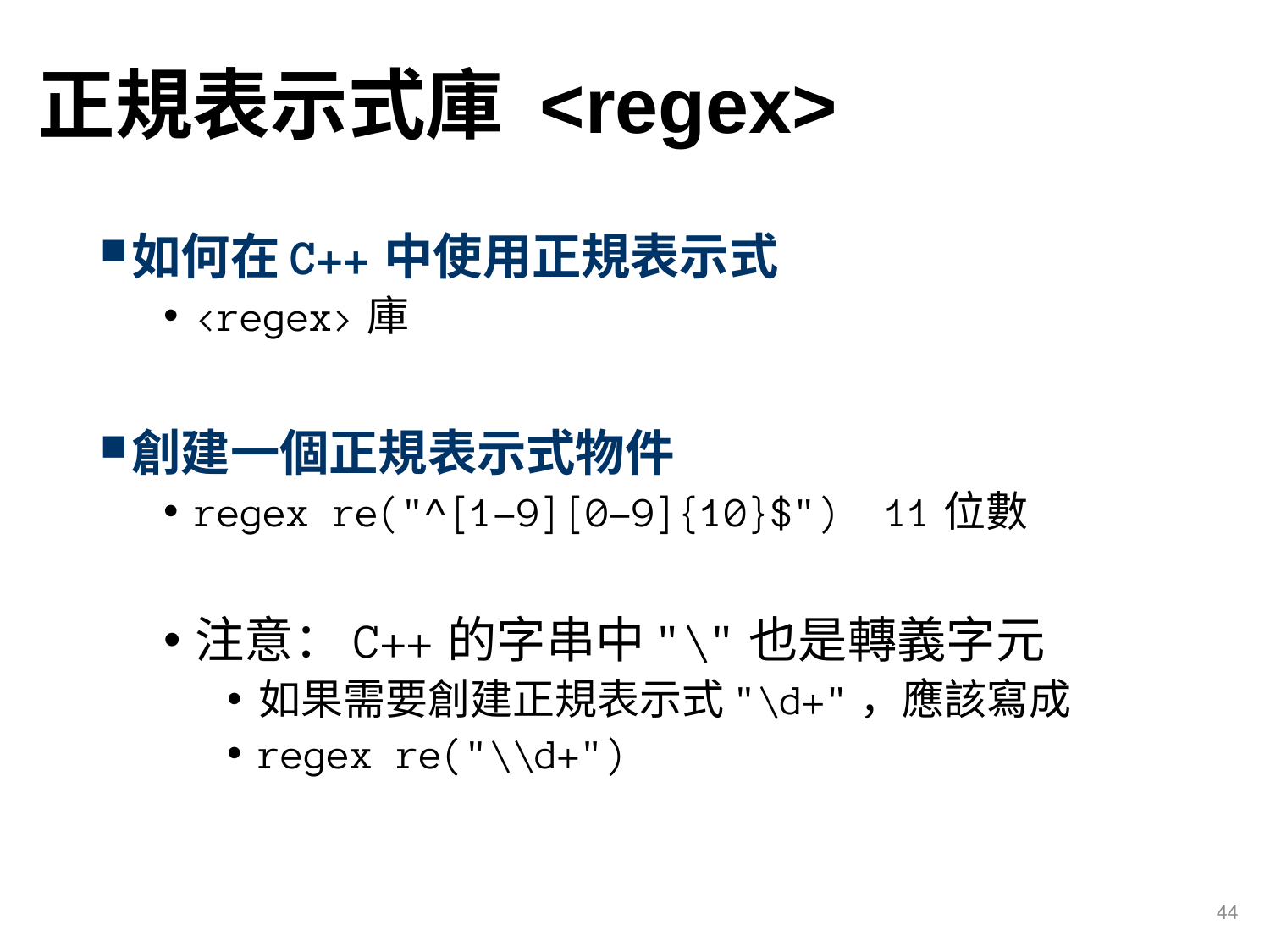

# 正規表示式庫 <regex>
如何在C++中使用正規表示式
<regex>庫

創建一個正規表示式物件
regex re("^[1-9][0-9]{10}$")  11位數

注意：C++的字串中"\"也是轉義字元
如果需要創建正規表示式"\d+"，應該寫成
regex re("\\d+")
44